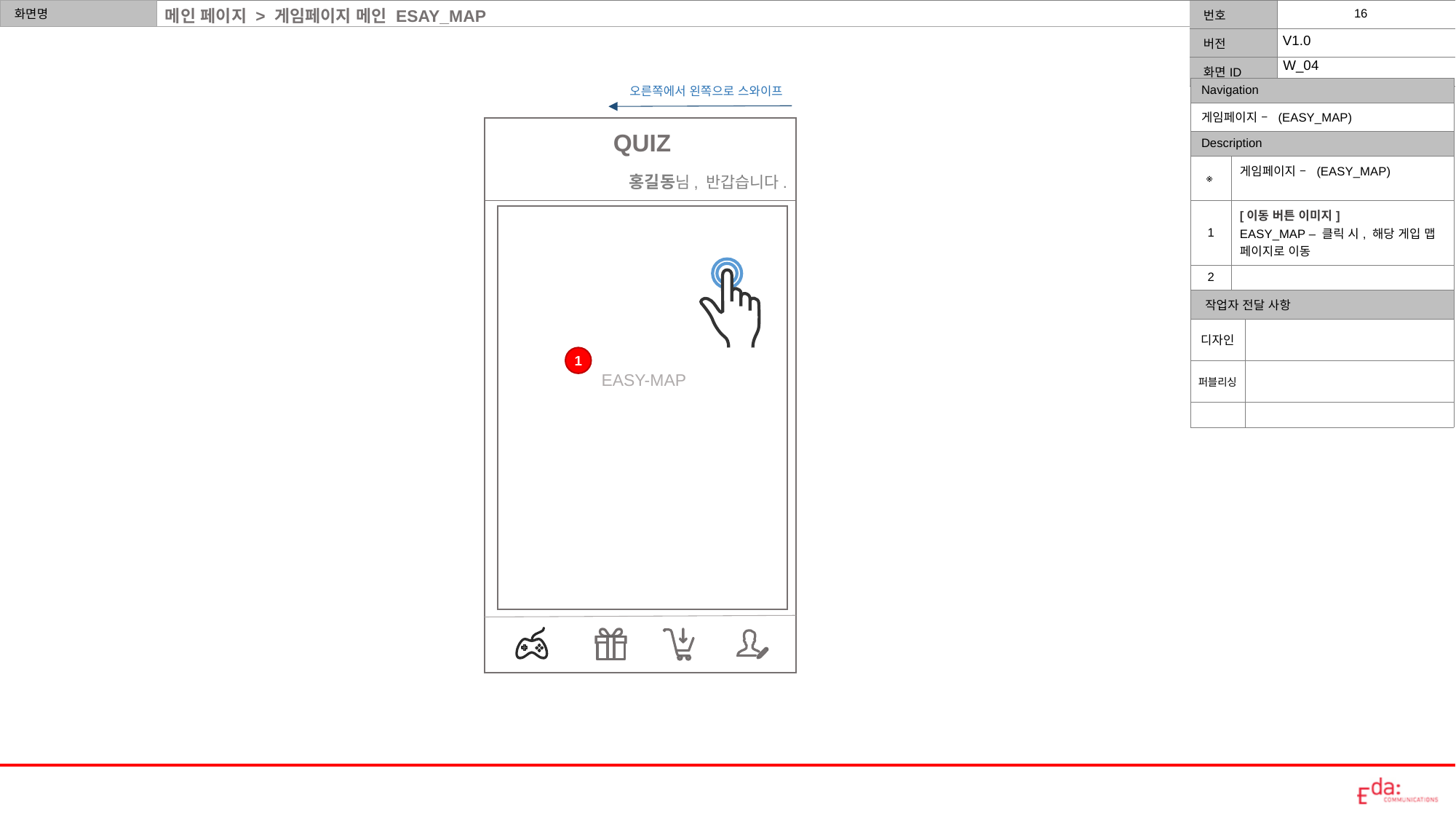

메인 페이지 > 게임페이지 메인 ESAY_MAP
W_04
| Navigation |  |  |
| --- | --- | --- |
| 게임페이지 – (EASY\_MAP) |  |  |
| Description |  |  |
| ※ | 게임페이지 – (EASY\_MAP) |  |
| 1 | [이동 버튼 이미지] EASY\_MAP – 클릭 시, 해당 게입 맵 페이지로 이동 |  |
| 2 |  |  |
| 작업자 전달 사항 |  |  |
| 디자인 |  |  |
| 퍼블리싱 |  |  |
|  |  |  |
오른쪽에서 왼쪽으로 스와이프

QUIZ
홍길동님, 반갑습니다.

1
EASY-MAP